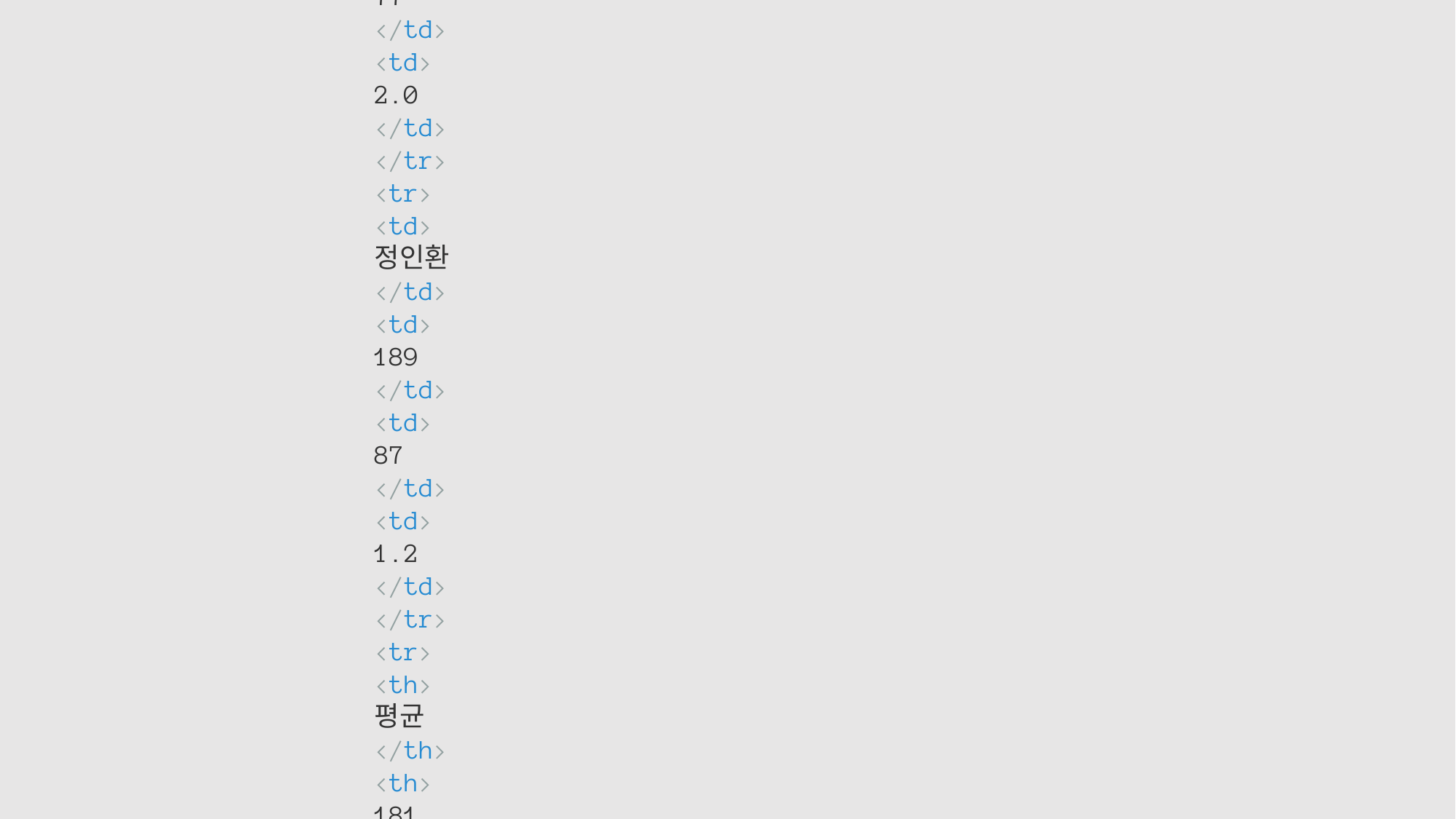

<!DOCTYPE html>
<html lang="en">
<head>
<meta charset="UTF-8">
<meta name="viewport" content="widtd=device-widtd, initial-scale=1.0">
<meta http-equiv="X-UA-Compatible" content="ie=edge">
<title>산길</title>
</head>
<body>
<h1>나의 셀카</h1>
<hr>
<caption> 학생 신체 검사 표</caption>
<table border=1px>
<tr>
<th>
이름
</th>
<th>
키
</th>
<th>
체중
</th>
<th>
시력
</th>
</tr>
<tr>
<td>
황기태
</td>
<td>
179
</td>
<td>
67
</td>
<td>
1.0
</td>
</tr>
<tr>
<td>
이재문
</td>
<td>
177
</td>
<td>
77
</td>
<td>
2.0
</td>
</tr>
<tr>
<td>
정인환
</td>
<td>
189
</td>
<td>
87
</td>
<td>
1.2
</td>
</tr>
<tr>
<th>
평균
</th>
<th>
181
</th>
<th>
77
</th>
<th>
1.3
</th>
</tr>
</table>
<br><hr>
<caption>과일 수입표</caption>
<table border="1px">
<tr>
<th>
사과
</th>
<th>
바나나
</th>
<th>
망고
</th>
</tr>
<tr>
<td>
<img src="apple.jpg" alt="사과" width="100" />
</td>
<td>
<img src="banana.png" alt="바나나" width="100" />
</td>
<td>
<img src="mango.jpg" alt="망고" width="100" />
</td>
</tr>
<tr>
<th>
페루
</th>
<th>
필리핀
</th>
<th>
호주
</th>
</tr>
</table>
</body>
</html>